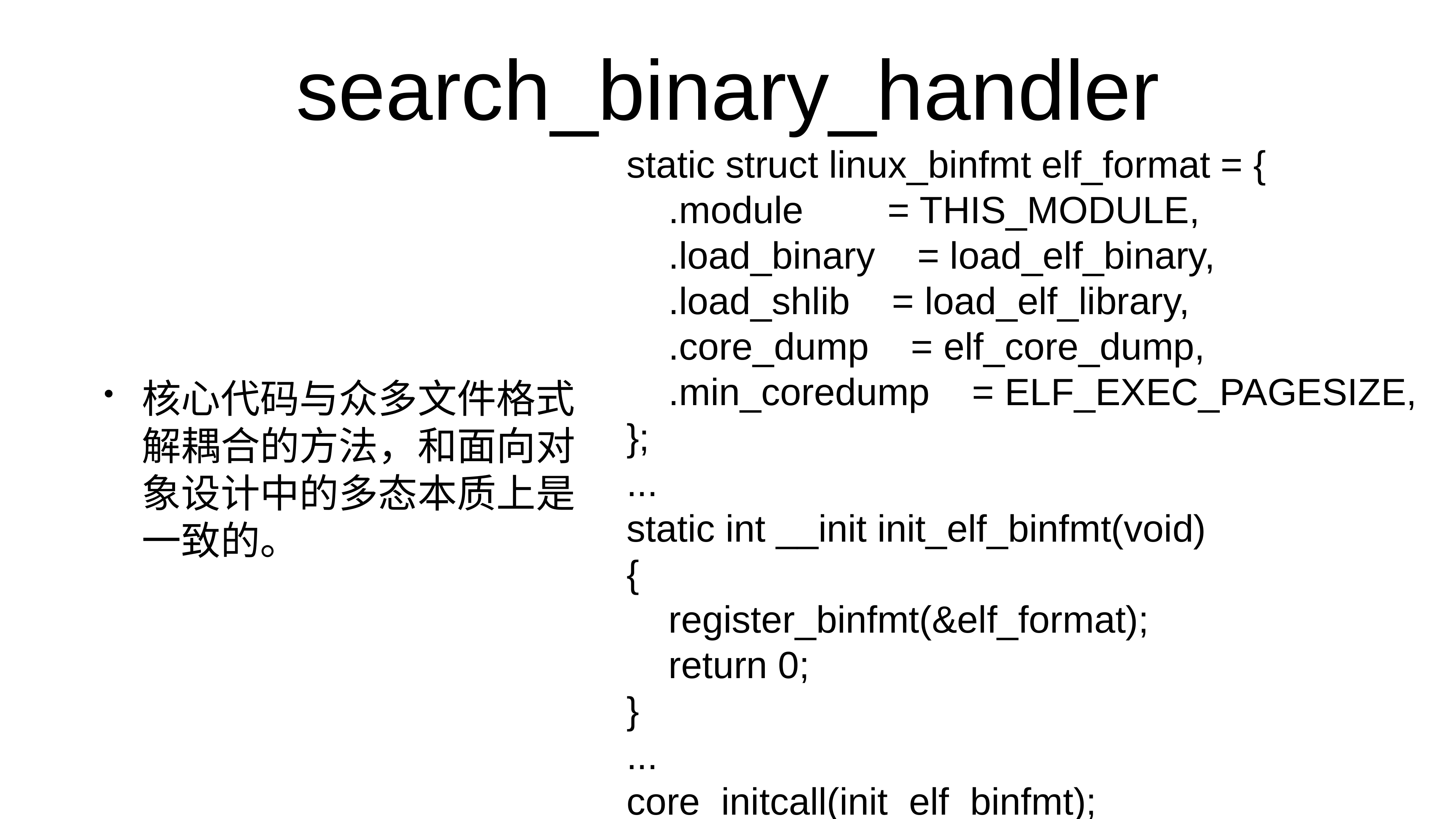

# search_binary_handler
static struct linux_binfmt elf_format = {
    .module        = THIS_MODULE,
    .load_binary    = load_elf_binary,
    .load_shlib    = load_elf_library,
    .core_dump    = elf_core_dump,
    .min_coredump    = ELF_EXEC_PAGESIZE,
};
...
static int __init init_elf_binfmt(void)
{
    register_binfmt(&elf_format);
    return 0;
}
...
core_initcall(init_elf_binfmt);
核心代码与众多文件格式解耦合的方法，和面向对象设计中的多态本质上是一致的。